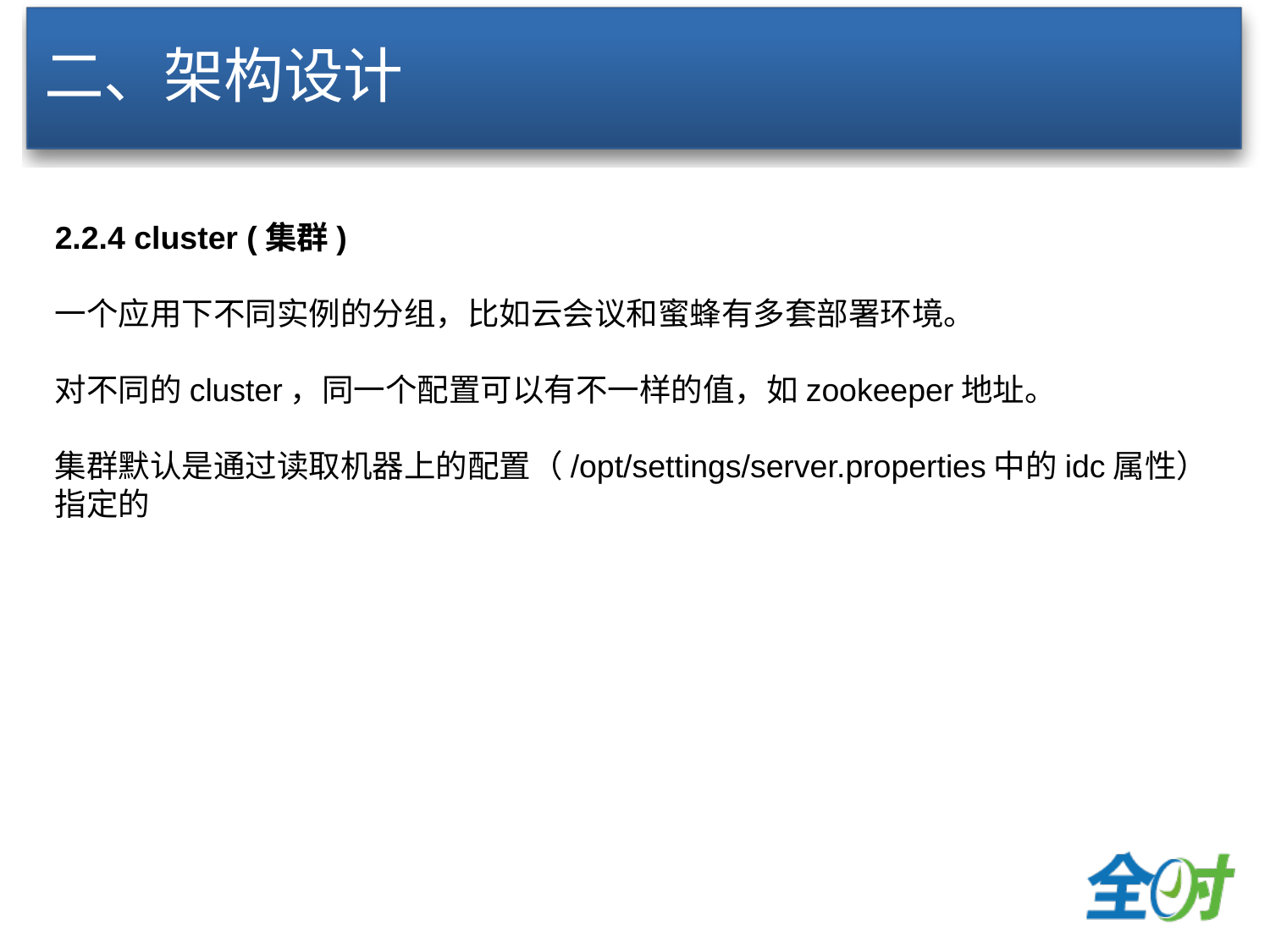

# 二、架构设计
2.2.4 cluster (集群)

一个应用下不同实例的分组，比如云会议和蜜蜂有多套部署环境。

对不同的cluster，同一个配置可以有不一样的值，如zookeeper地址。

集群默认是通过读取机器上的配置（/opt/settings/server.properties中的idc属性）指定的